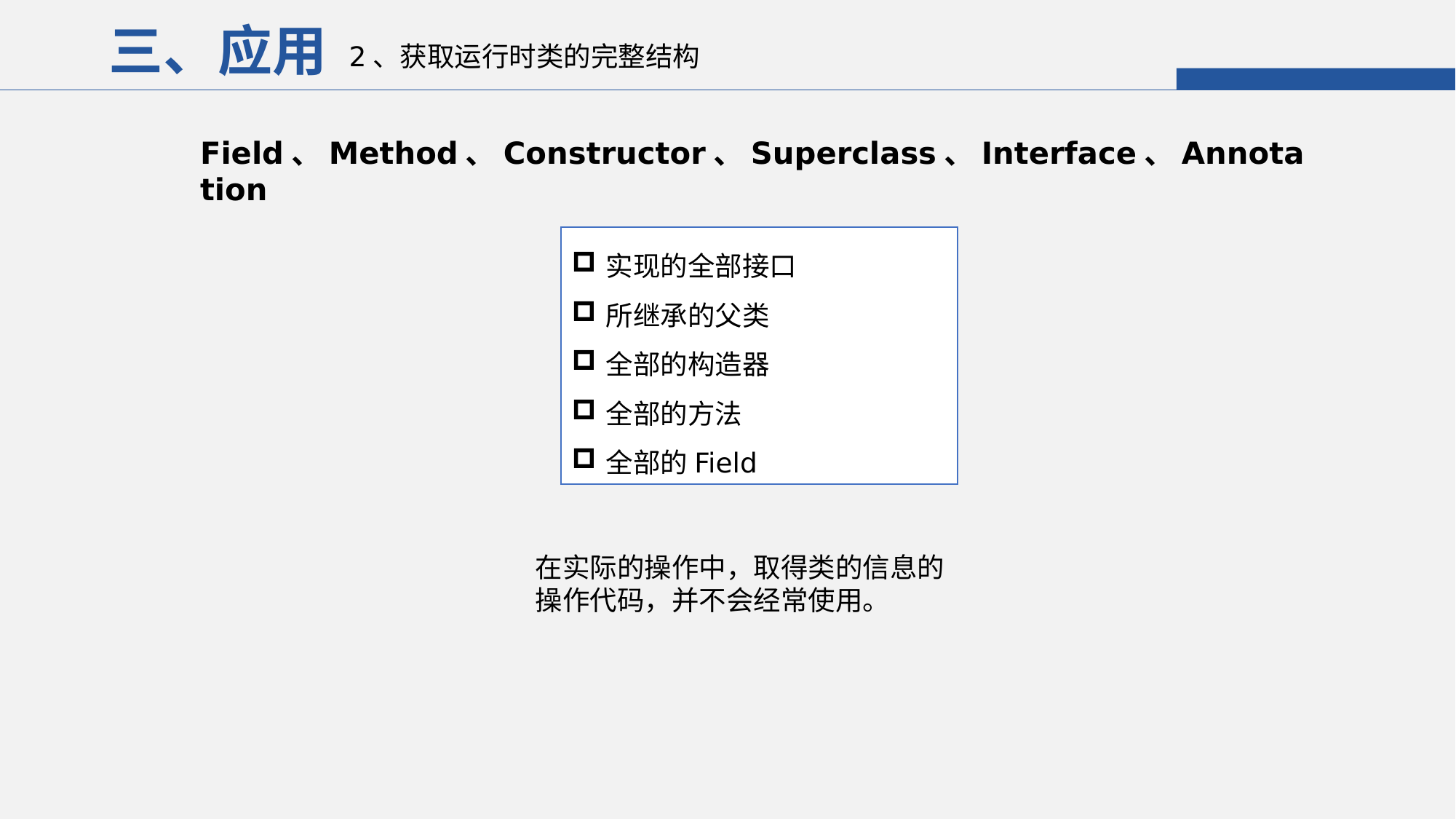

三、应用
2、获取运行时类的完整结构
Field、Method、Constructor、Superclass、Interface、Annotation
实现的全部接口
所继承的父类
全部的构造器
全部的方法
全部的Field
在实际的操作中，取得类的信息的操作代码，并不会经常使用。